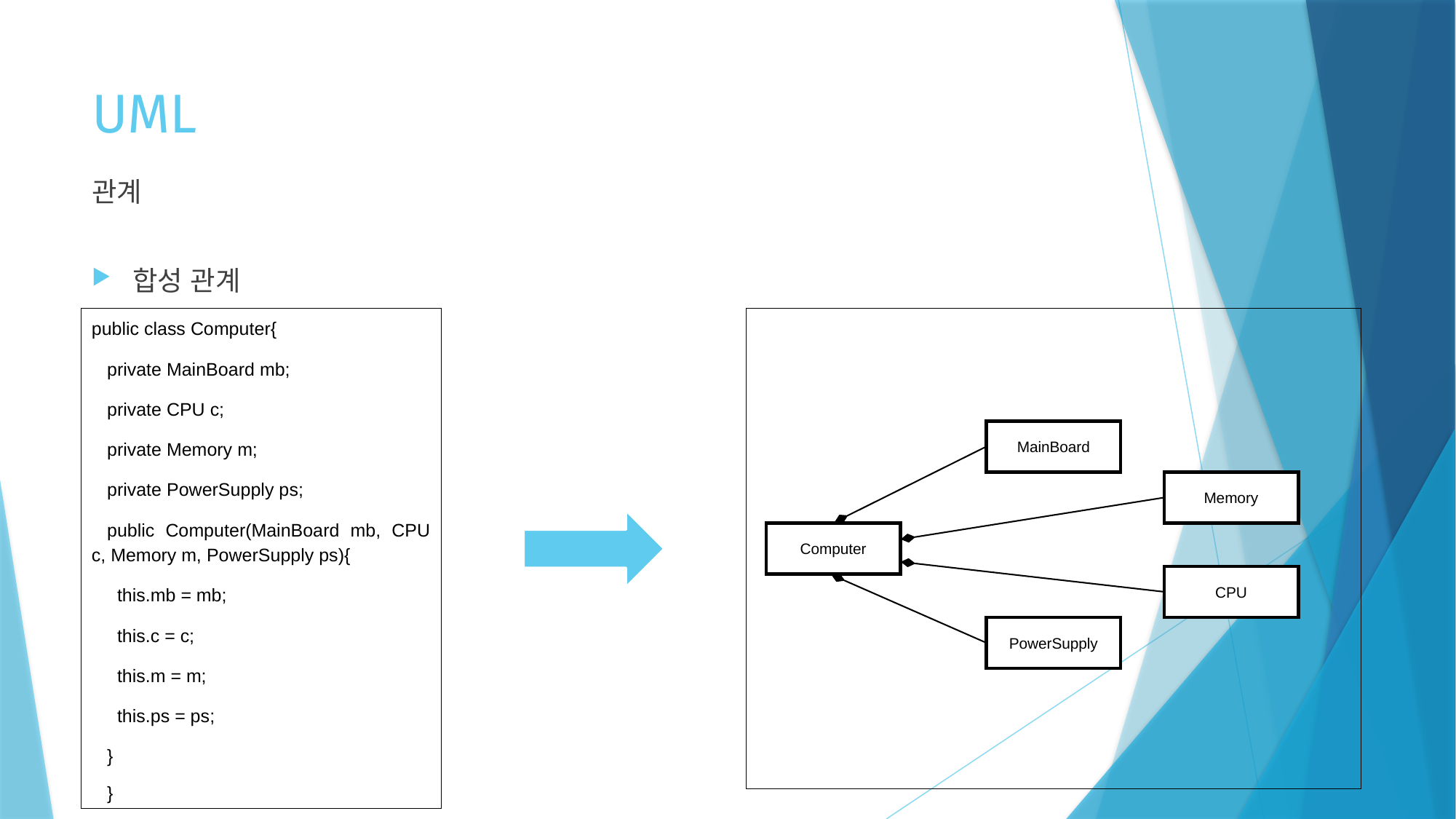

# UML
관계
합성 관계
public class Computer{
private MainBoard mb;
private CPU c;
private Memory m;
private PowerSupply ps;
public Computer(MainBoard mb, CPU c, Memory m, PowerSupply ps){
  this.mb = mb;
  this.c = c;
  this.m = m;
  this.ps = ps;
}
}

MainBoard
Memory
Computer
CPU
PowerSupply